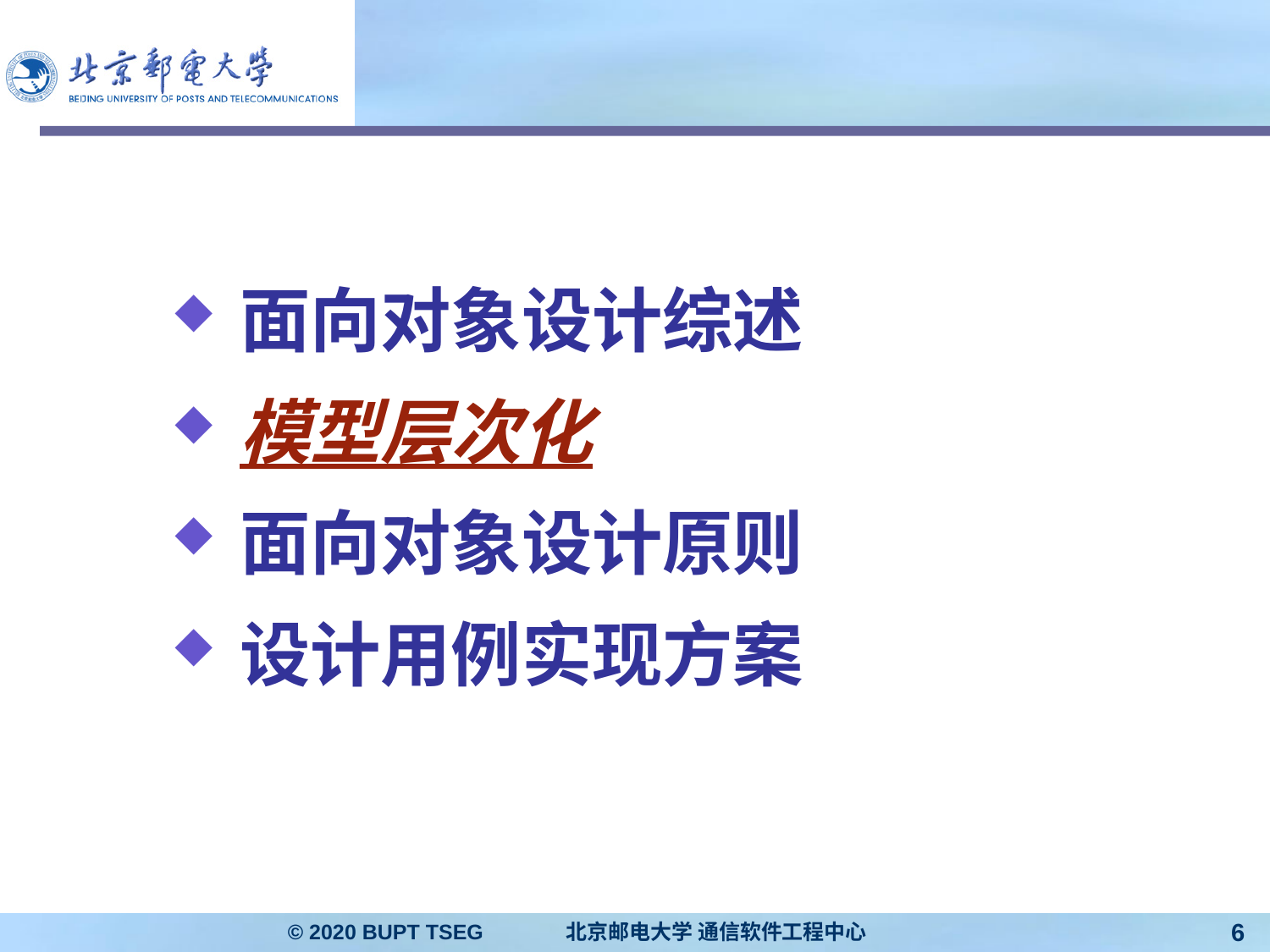

面向对象设计综述
模型层次化
面向对象设计原则
设计用例实现方案
© 2020 BUPT TSEG             北京邮电大学 通信软件工程中心